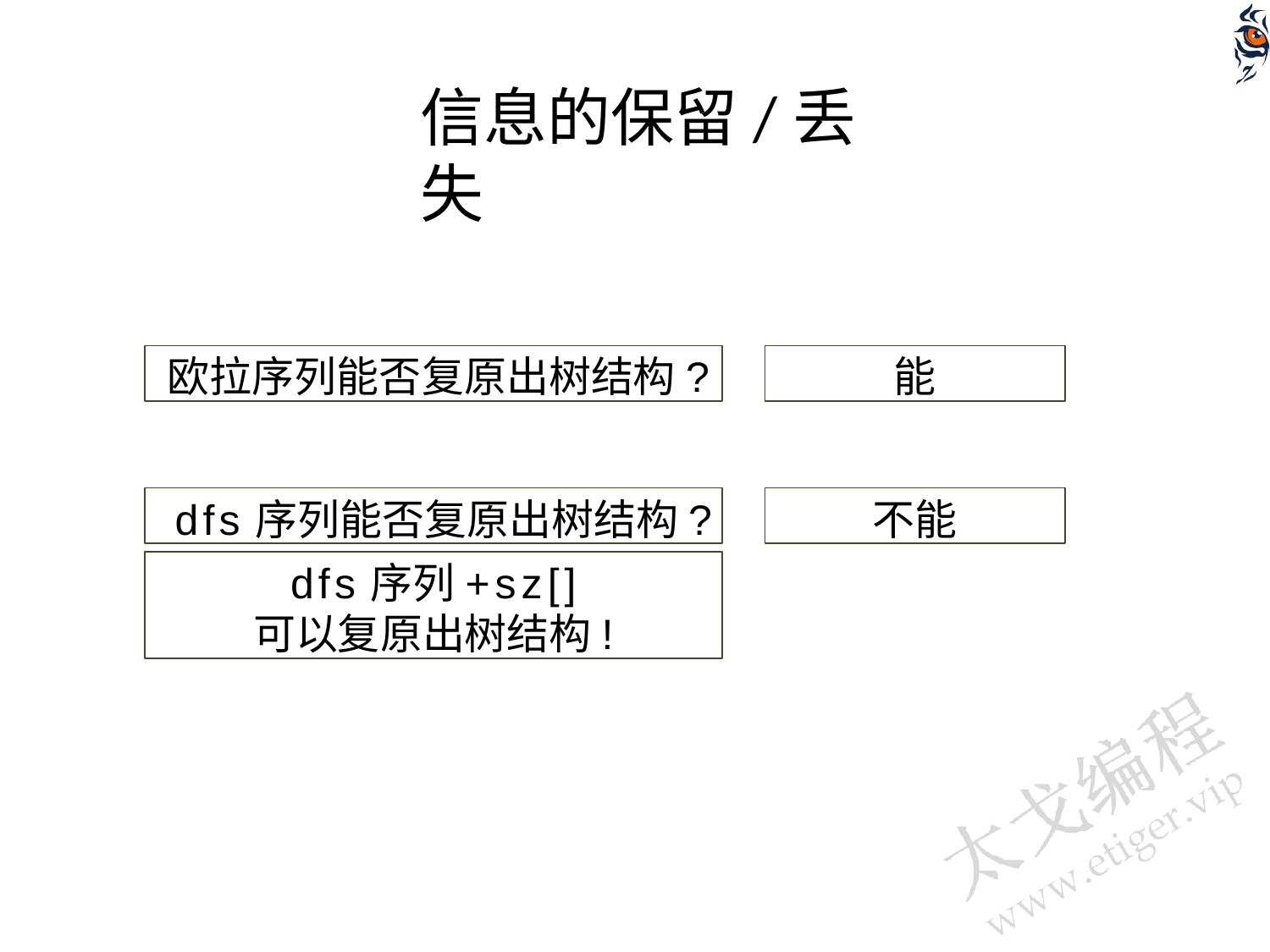

# 信息的保留/丢失
欧拉序列能否复原出树结构?
能
dfs序列能否复原出树结构?
不能
dfs序列+sz[]
可以复原出树结构!